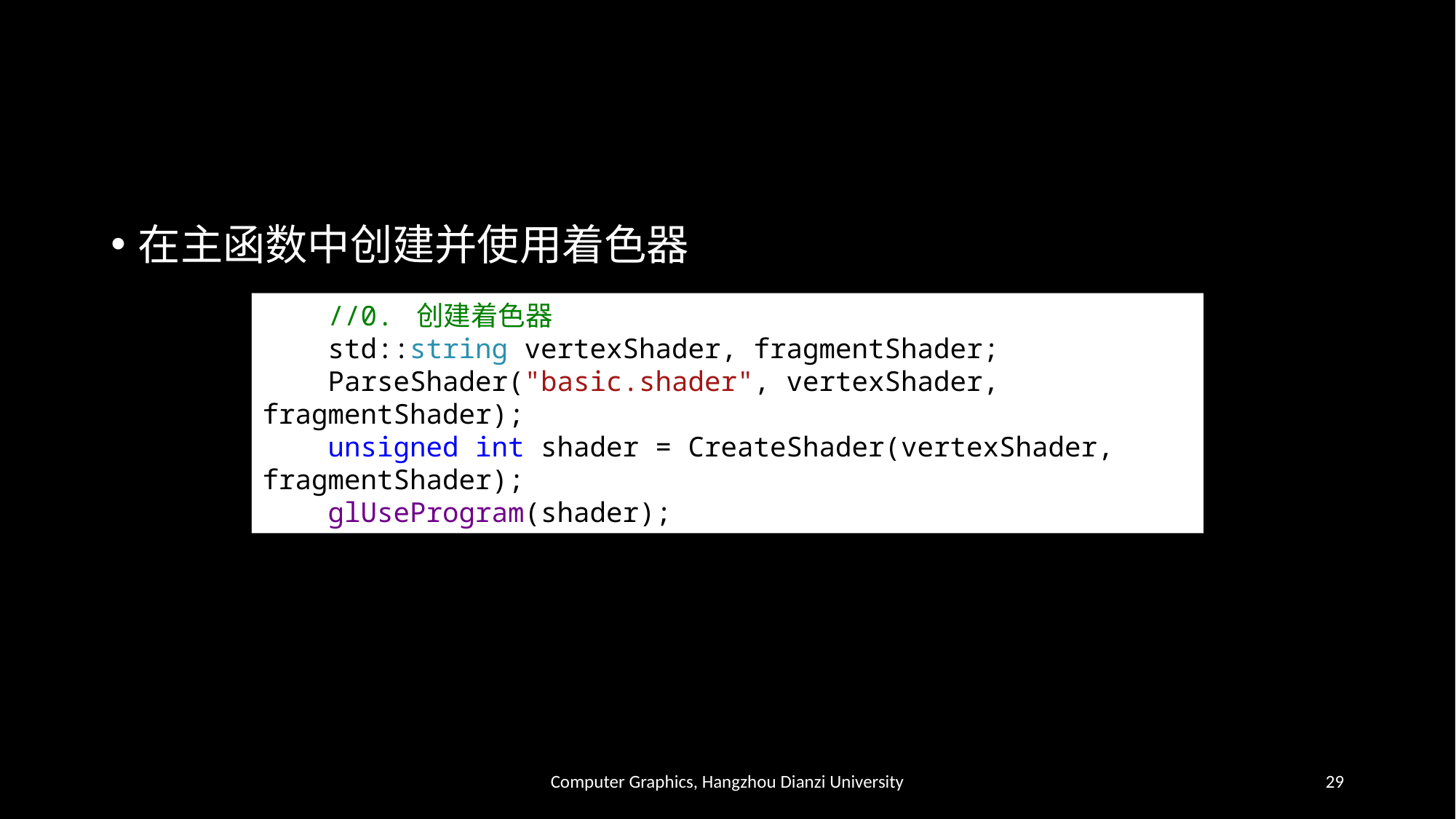

#
在主函数中创建并使用着色器
    //0. 创建着色器
    std::string vertexShader, fragmentShader;
    ParseShader("basic.shader", vertexShader, fragmentShader);
    unsigned int shader = CreateShader(vertexShader, fragmentShader);
    glUseProgram(shader);
Computer Graphics, Hangzhou Dianzi University
29